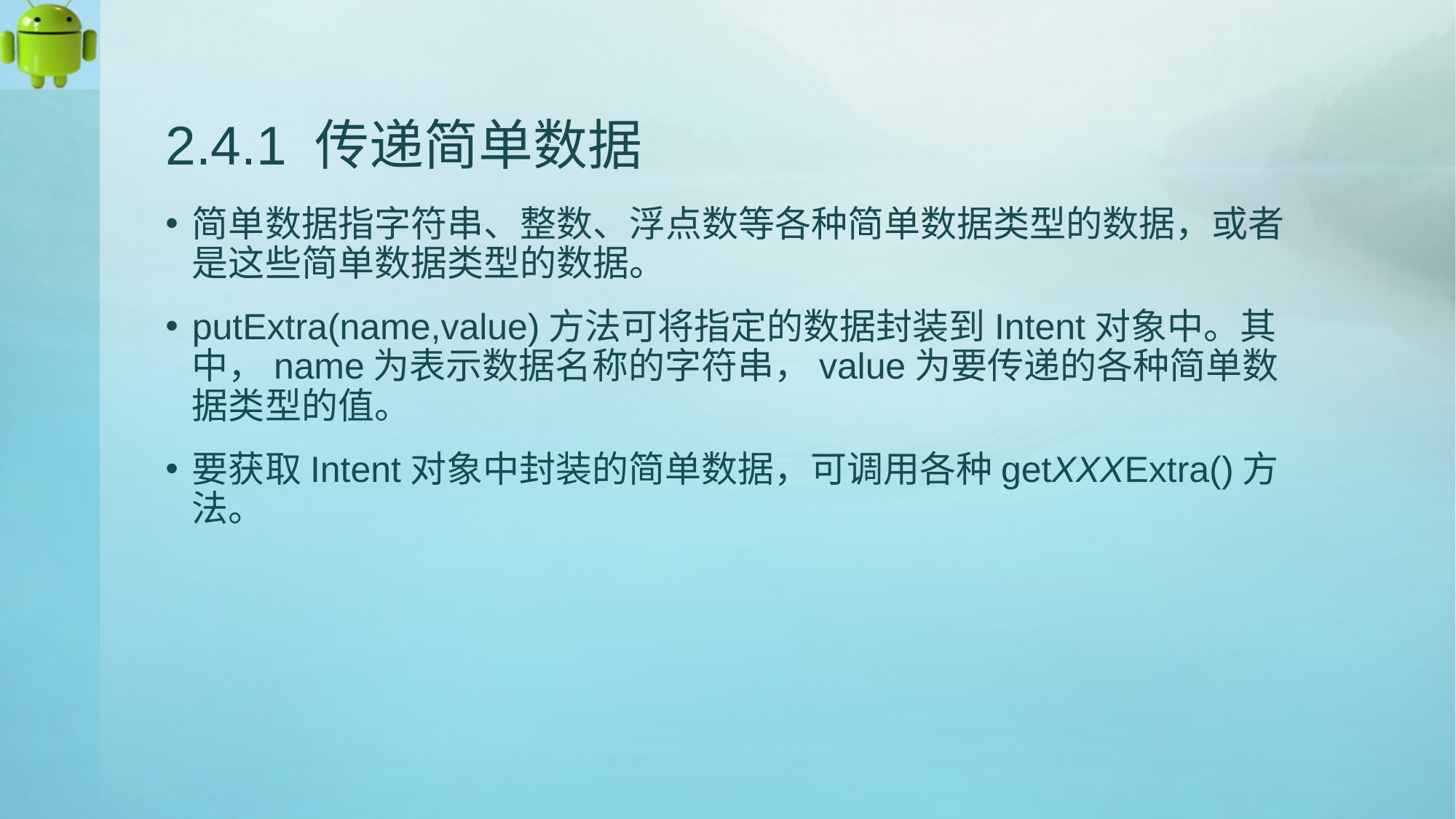

# 2.4.1 传递简单数据
简单数据指字符串、整数、浮点数等各种简单数据类型的数据，或者是这些简单数据类型的数据。
putExtra(name,value)方法可将指定的数据封装到Intent对象中。其中，name为表示数据名称的字符串，value为要传递的各种简单数据类型的值。
要获取Intent对象中封装的简单数据，可调用各种getXXXExtra()方法。